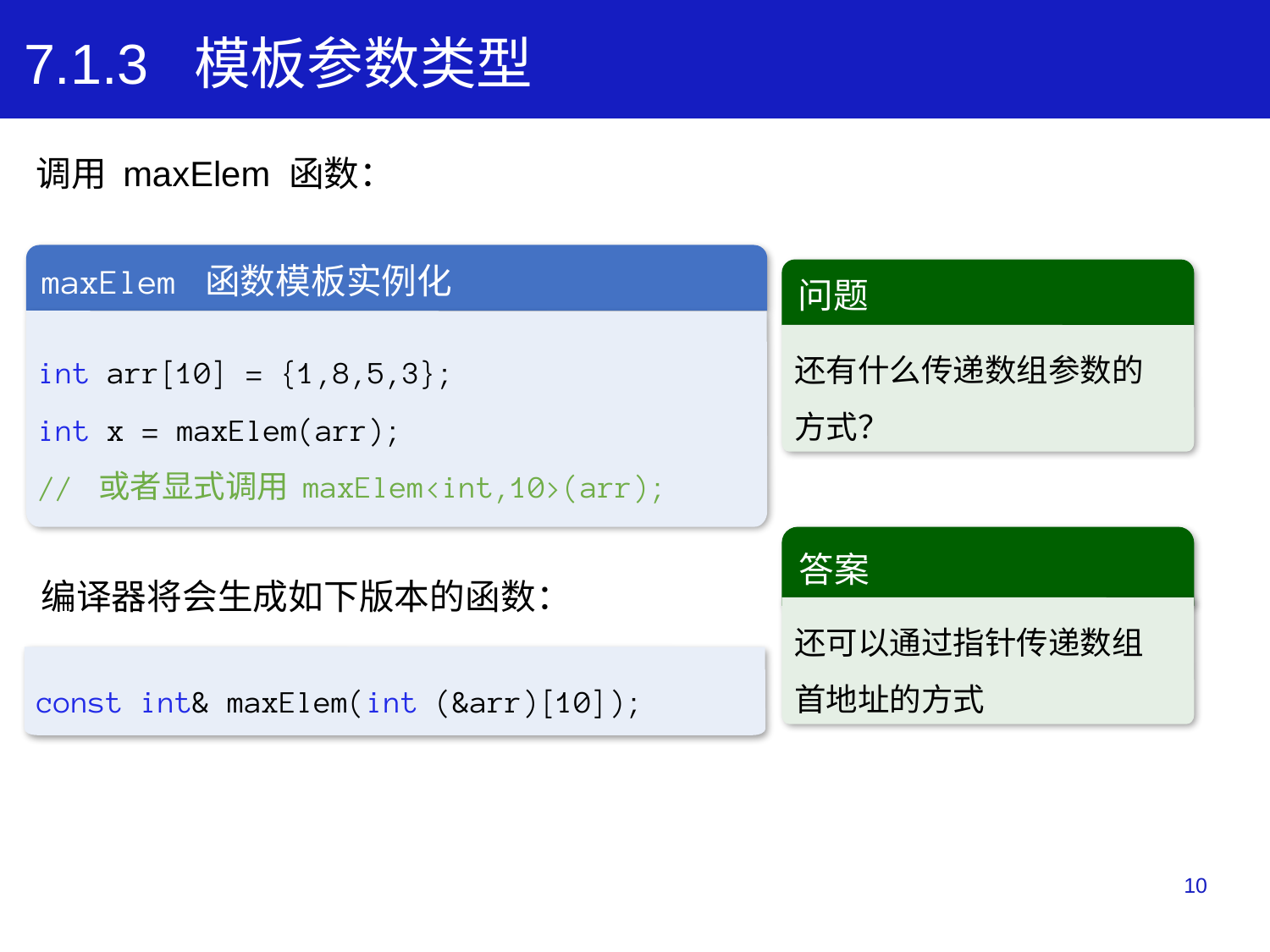

7.1.3  模板参数类型
调用 maxElem 函数：
学习目标
maxElem 函数模板实例化
int arr[10] = {1,8,5,3};
int x = maxElem(arr);
// 或者显式调用 maxElem<int,10>(arr);
问题
还有什么传递数组参数的
方式？
答案
还可以通过指针传递数组
首地址的方式
编译器将会生成如下版本的函数：
const int& maxElem(int (&arr)[10]);
10